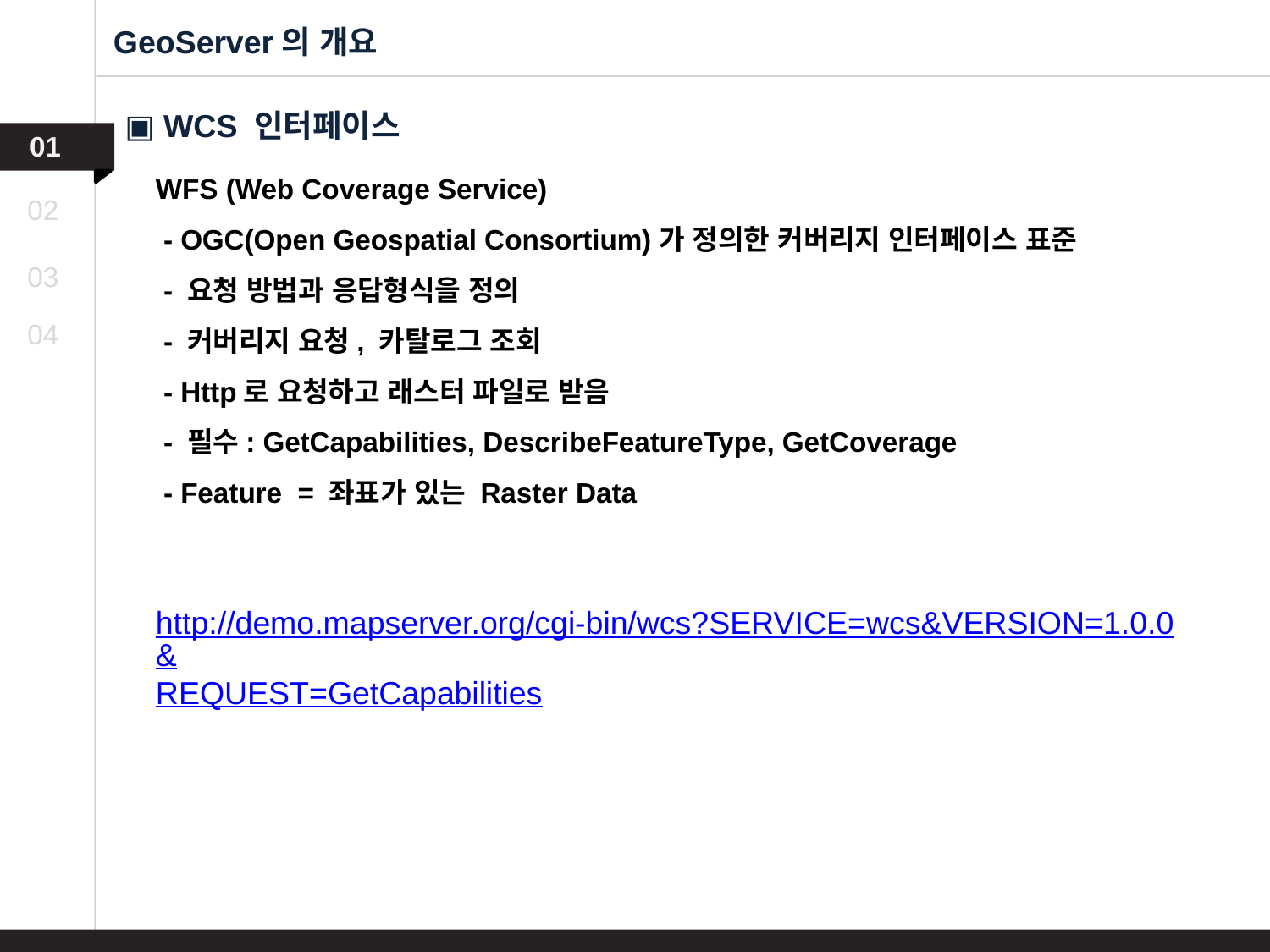

GeoServer의 개요
▣ WCS 인터페이스
01

WFS (Web Coverage Service)
 - OGC(Open Geospatial Consortium)가 정의한 커버리지 인터페이스 표준
 - 요청 방법과 응답형식을 정의
 - 커버리지 요청, 카탈로그 조회
 - Http로 요청하고 래스터 파일로 받음
 - 필수: GetCapabilities, DescribeFeatureType, GetCoverage
 - Feature  = 좌표가 있는 Raster Data
02
03
04
http://demo.mapserver.org/cgi-bin/wcs?SERVICE=wcs&VERSION=1.0.0&REQUEST=GetCapabilities